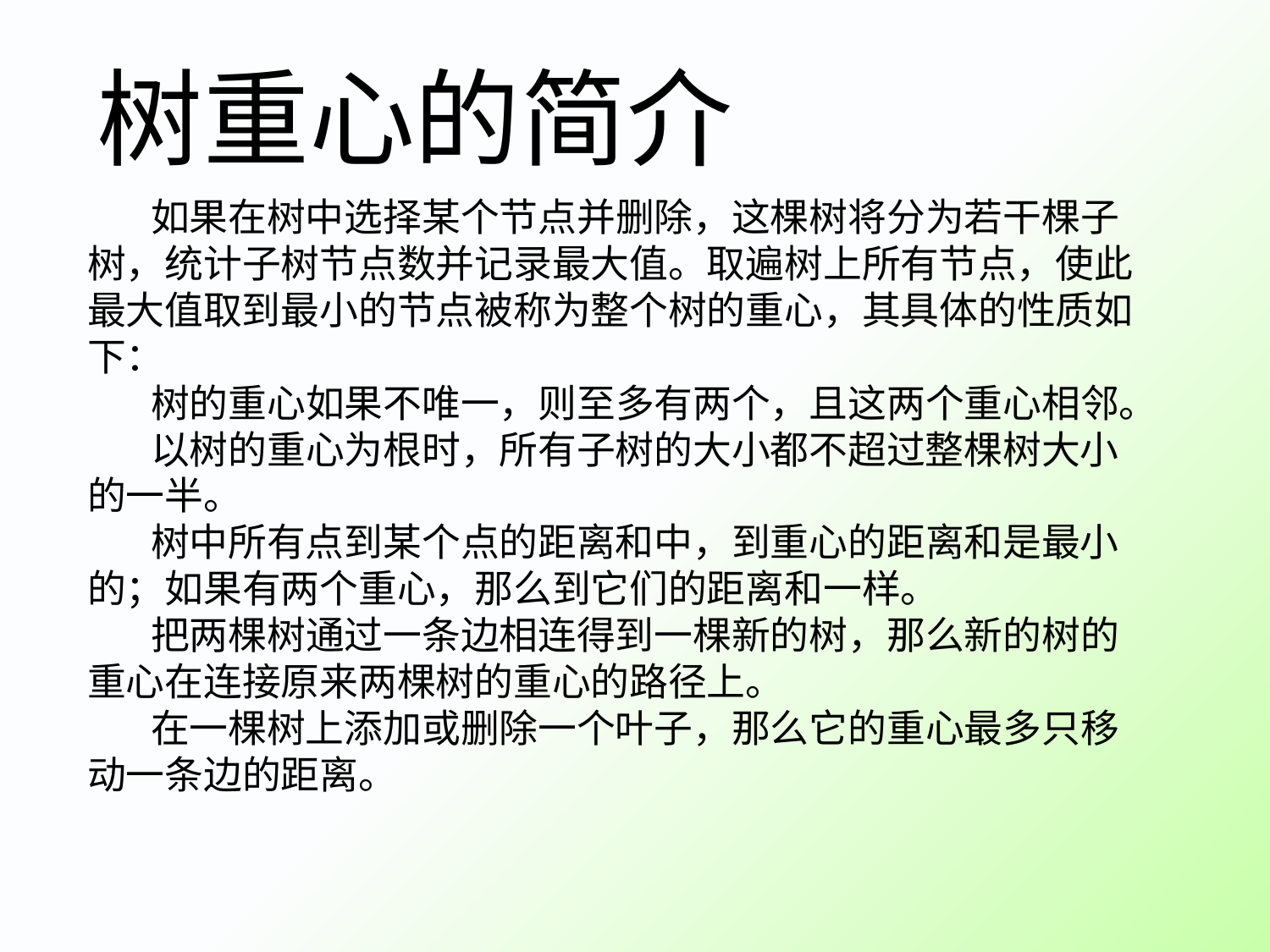

树重心的简介
如果在树中选择某个节点并删除，这棵树将分为若干棵子树，统计子树节点数并记录最大值。取遍树上所有节点，使此最大值取到最小的节点被称为整个树的重心，其具体的性质如下：
树的重心如果不唯一，则至多有两个，且这两个重心相邻。
以树的重心为根时，所有子树的大小都不超过整棵树大小的一半。
树中所有点到某个点的距离和中，到重心的距离和是最小的；如果有两个重心，那么到它们的距离和一样。
把两棵树通过一条边相连得到一棵新的树，那么新的树的重心在连接原来两棵树的重心的路径上。
在一棵树上添加或删除一个叶子，那么它的重心最多只移动一条边的距离。